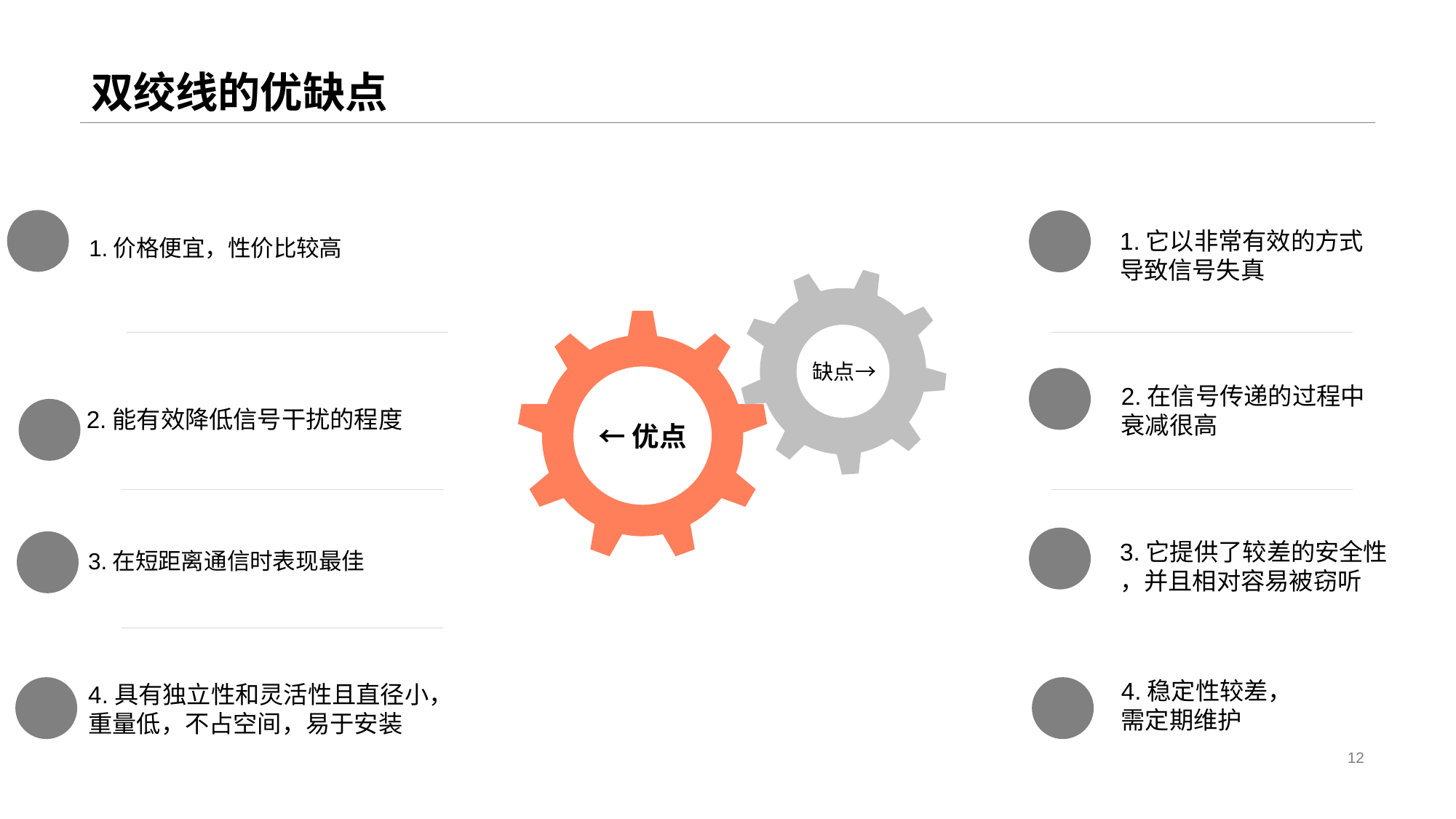

# 双绞线的优缺点

1.它以非常有效的方式
导致信号失真
1.价格便宜，性价比较高

缺点→

←优点
2.在信号传递的过程中
衰减很高
2.能有效降低信号干扰的程度

3.它提供了较差的安全性
，并且相对容易被窃听

3.在短距离通信时表现最佳
4.具有独立性和灵活性且直径小，
重量低，不占空间，易于安装
4.稳定性较差，
需定期维护

12